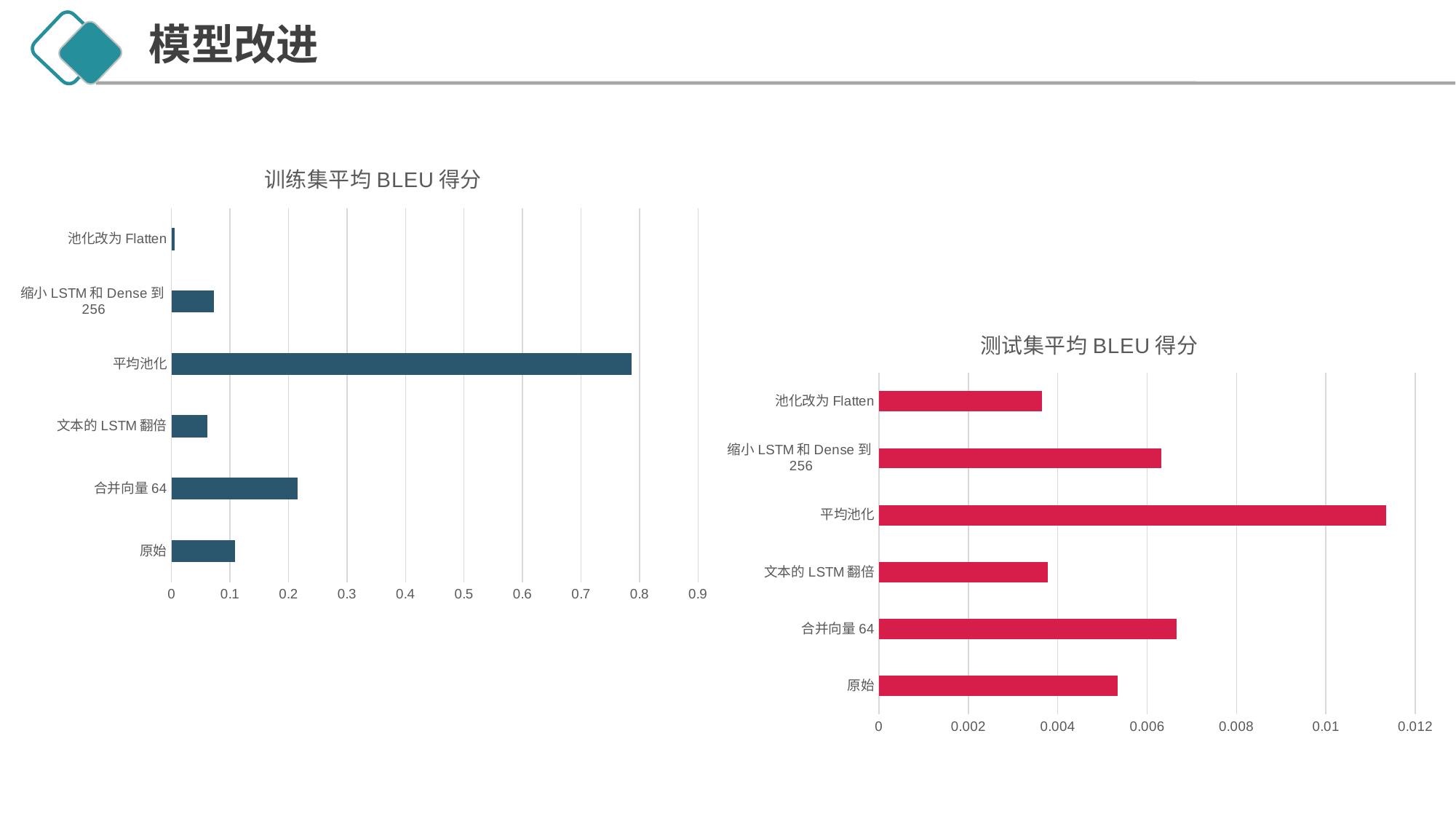

模型改进

### Chart:

| Category | 训练集平均BLEU得分 |
|---|---|
| 原始 | 0.108989 |
| 合并向量64 | 0.215511 |
| 文本的LSTM翻倍 | 0.060862 |
| 平均池化 | 0.786306 |
| 缩小LSTM和Dense到256 | 0.0723 |
| 池化改为Flatten | 0.005146 |

### Chart:

| Category | 测试集平均BLEU得分 |
|---|---|
| 原始 | 0.005341 |
| 合并向量64 | 0.006654 |
| 文本的LSTM翻倍 | 0.00377 |
| 平均池化 | 0.011348 |
| 缩小LSTM和Dense到256 | 0.006319 |
| 池化改为Flatten | 0.003641 |